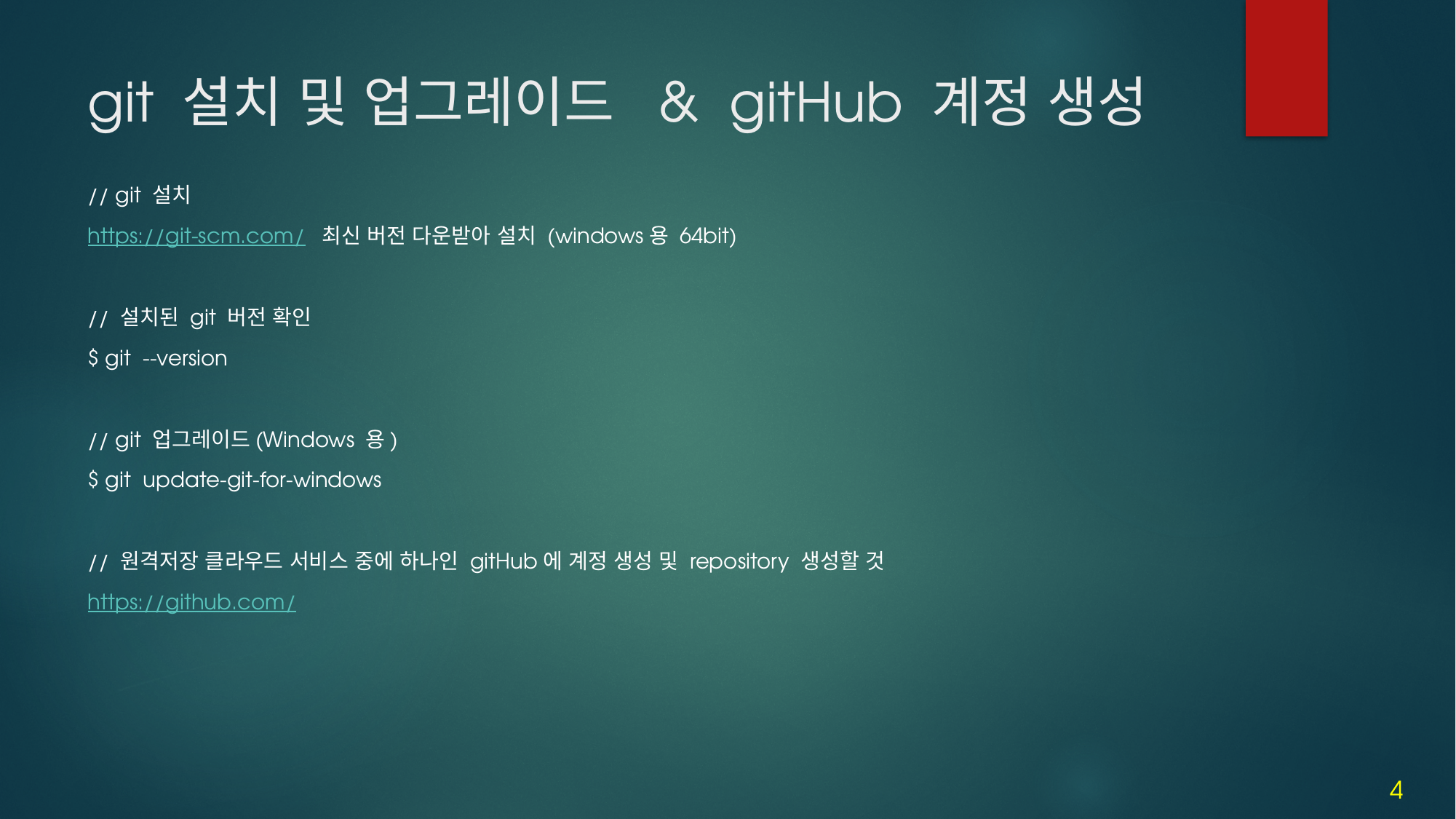

# git 설치 및 업그레이드  &  gitHub 계정 생성
// git 설치
https://git-scm.com/  최신 버전 다운받아 설치 (windows용 64bit)

// 설치된 git 버전 확인
$ git  --version

// git 업그레이드(Windows 용)
$ git  update-git-for-windows

// 원격저장 클라우드 서비스 중에 하나인 gitHub에 계정 생성 및 repository 생성할 것
https://github.com/

4